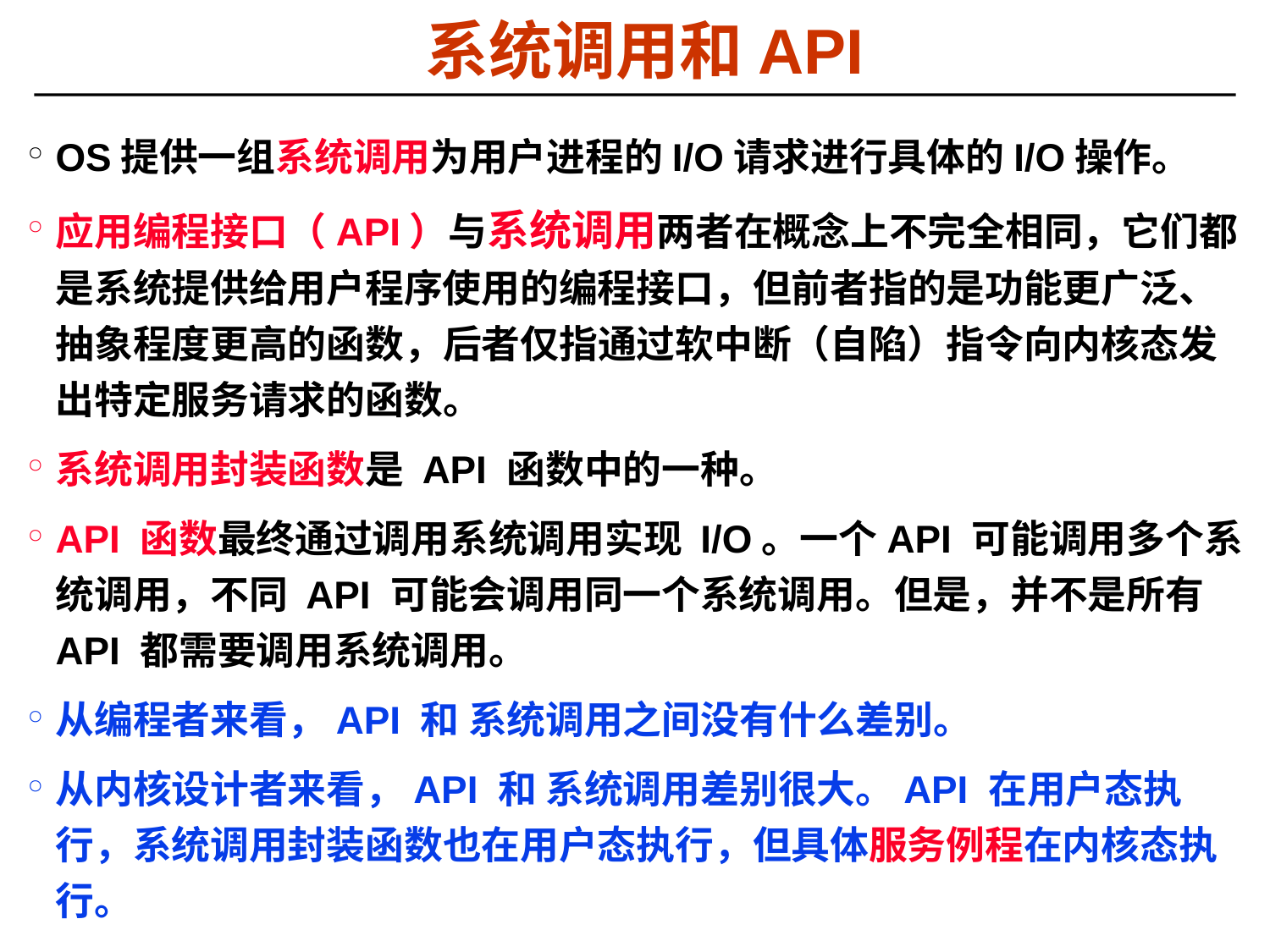

# 系统调用和API
OS提供一组系统调用为用户进程的I/O请求进行具体的I/O操作。
应用编程接口（API）与系统调用两者在概念上不完全相同，它们都是系统提供给用户程序使用的编程接口，但前者指的是功能更广泛、抽象程度更高的函数，后者仅指通过软中断（自陷）指令向内核态发出特定服务请求的函数。
系统调用封装函数是 API 函数中的一种。
API 函数最终通过调用系统调用实现 I/O。一个API 可能调用多个系统调用，不同 API 可能会调用同一个系统调用。但是，并不是所有 API 都需要调用系统调用。
从编程者来看，API 和 系统调用之间没有什么差别。
从内核设计者来看，API 和 系统调用差别很大。API 在用户态执行，系统调用封装函数也在用户态执行，但具体服务例程在内核态执行。